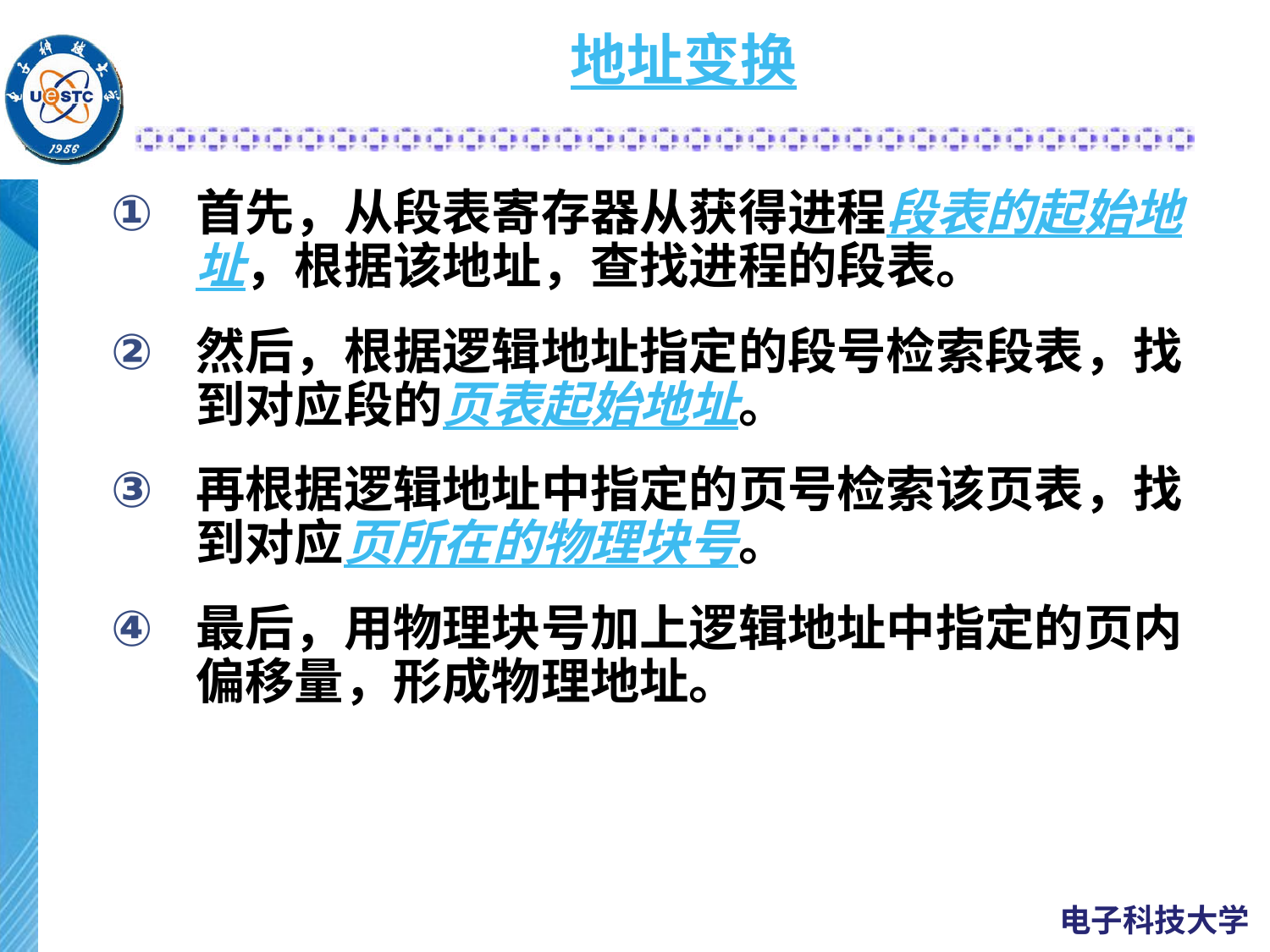

# 地址变换
首先，从段表寄存器从获得进程段表的起始地址，根据该地址，查找进程的段表。
然后，根据逻辑地址指定的段号检索段表，找到对应段的页表起始地址。
再根据逻辑地址中指定的页号检索该页表，找到对应页所在的物理块号。
最后，用物理块号加上逻辑地址中指定的页内偏移量，形成物理地址。